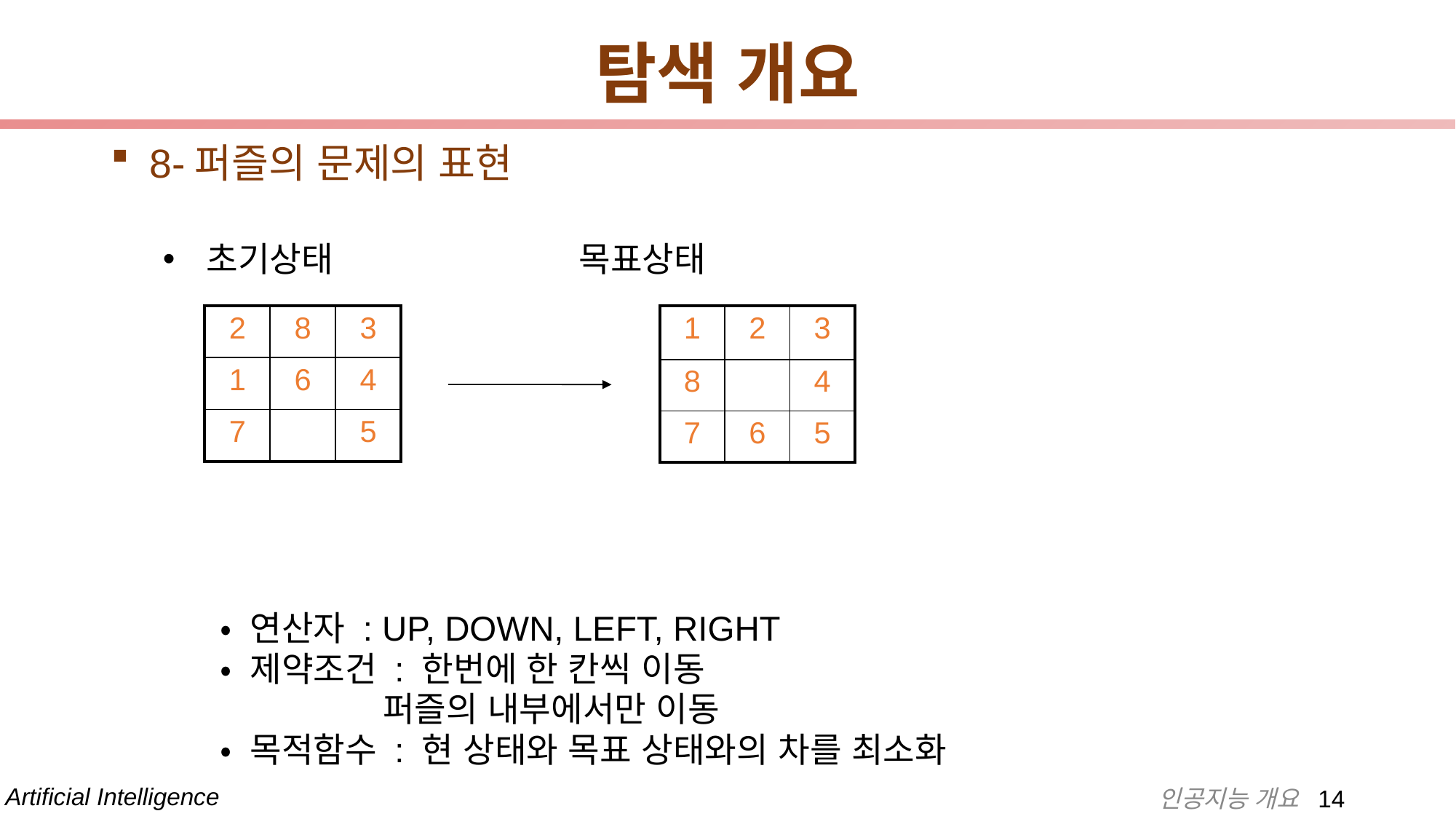

# 탐색 개요
8-퍼즐의 문제의 표현

 초기상태	                   목표상태

      • 연산자 : UP, DOWN, LEFT, RIGHT
      • 제약조건 : 한번에 한 칸씩 이동
                      퍼즐의 내부에서만 이동
      • 목적함수 : 현 상태와 목표 상태와의 차를 최소화
| 2 | 8 | 3 |
| --- | --- | --- |
| 1 | 6 | 4 |
| 7 |  | 5 |
| 1 | 2 | 3 |
| --- | --- | --- |
| 8 |  | 4 |
| 7 | 6 | 5 |